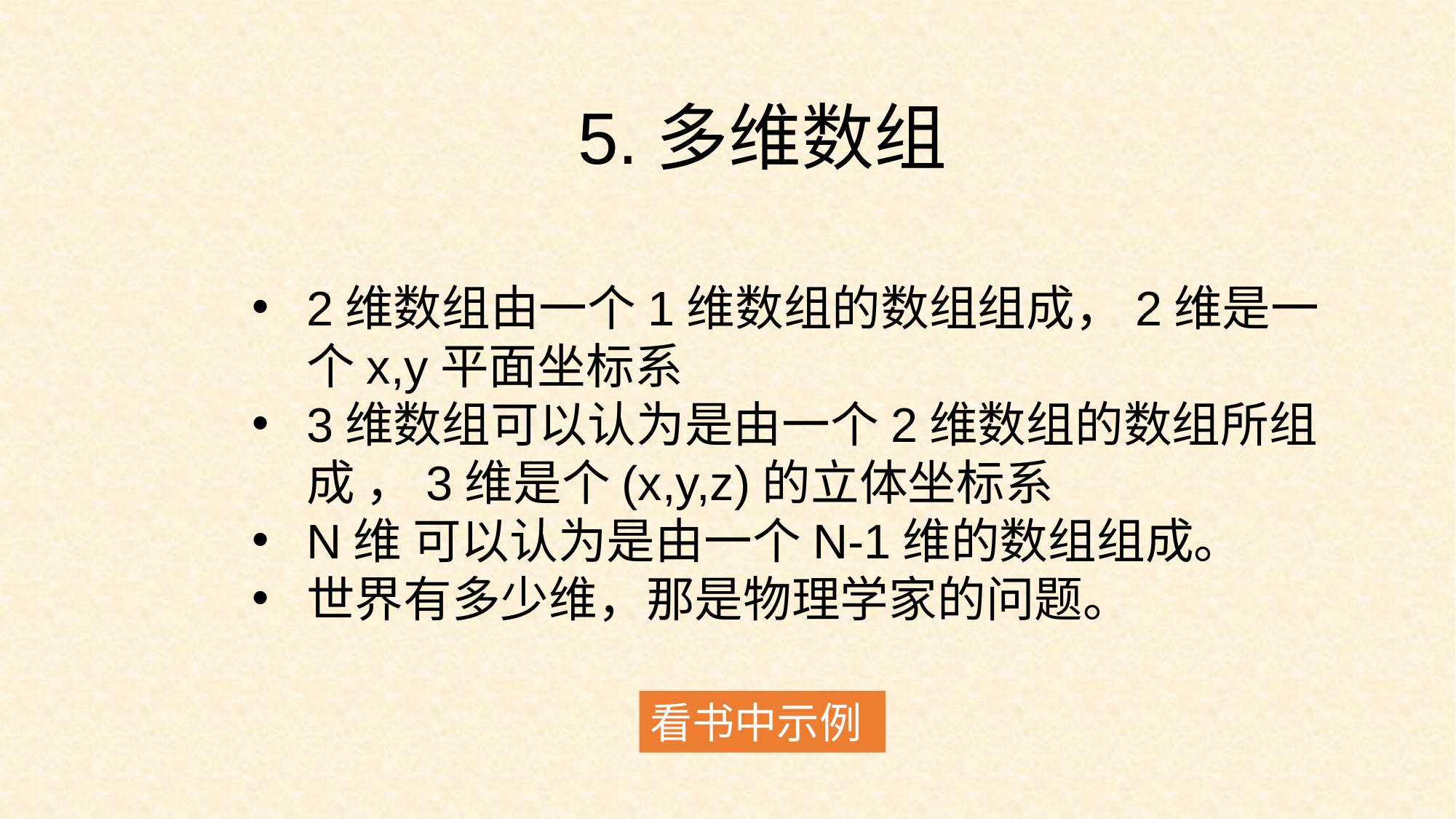

5.多维数组
2维数组由一个1维数组的数组组成，2维是一个x,y平面坐标系
3维数组可以认为是由一个2维数组的数组所组成 ，3维是个(x,y,z)的立体坐标系
N维 可以认为是由一个N-1维的数组组成。
世界有多少维，那是物理学家的问题。
看书中示例